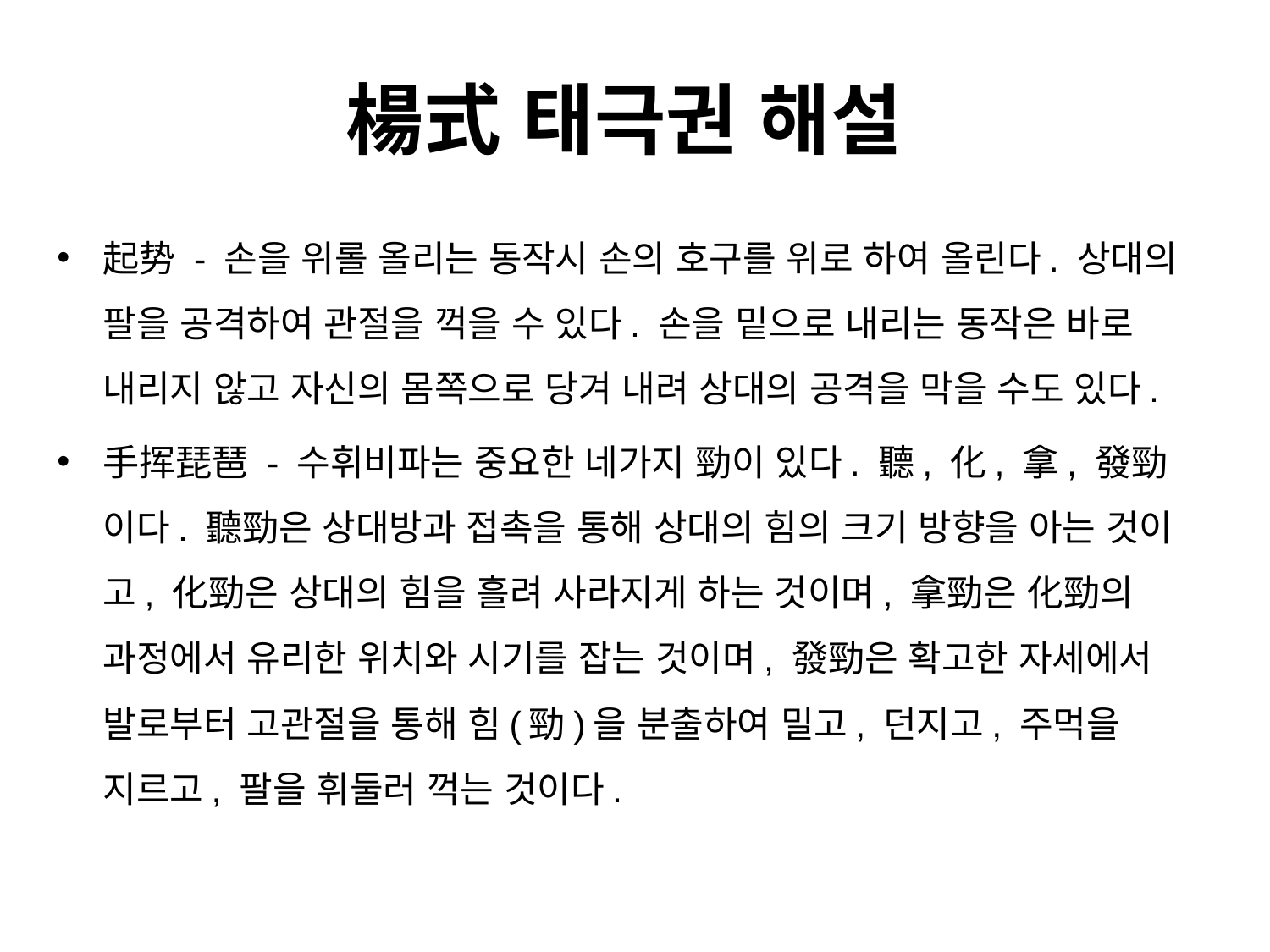

# 楊式 태극권 해설
起势 - 손을 위롤 올리는 동작시 손의 호구를 위로 하여 올린다. 상대의 팔을 공격하여 관절을 꺽을 수 있다. 손을 밑으로 내리는 동작은 바로 내리지 않고 자신의 몸쪽으로 당겨 내려 상대의 공격을 막을 수도 있다.
手挥琵琶 - 수휘비파는 중요한 네가지 勁이 있다. 聽, 化, 拿, 發勁이다. 聽勁은 상대방과 접촉을 통해 상대의 힘의 크기 방향을 아는 것이고, 化勁은 상대의 힘을 흘려 사라지게 하는 것이며, 拿勁은 化勁의 과정에서 유리한 위치와 시기를 잡는 것이며, 發勁은 확고한 자세에서 발로부터 고관절을 통해 힘(勁)을 분출하여 밀고, 던지고, 주먹을 지르고, 팔을 휘둘러 꺽는 것이다.